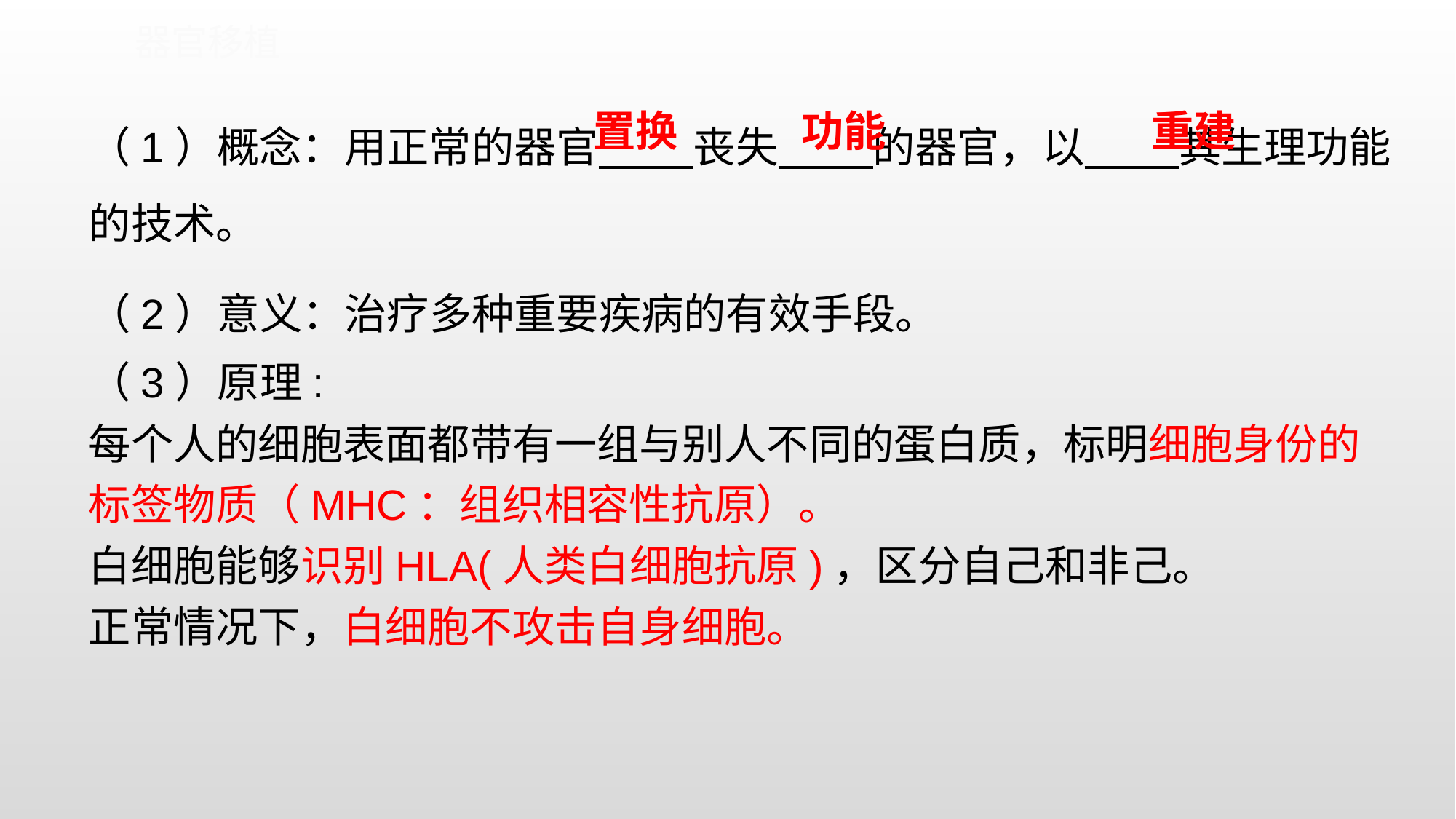

器官移植
（1）概念：用正常的器官          丧失          的器官，以          其生理功能的技术。
置换
功能
重建
（2）意义：治疗多种重要疾病的有效手段。
（3）原理:
每个人的细胞表面都带有一组与别人不同的蛋白质，标明细胞身份的标签物质（MHC：组织相容性抗原）。
白细胞能够识别HLA(人类白细胞抗原)，区分自己和非己。
正常情况下，白细胞不攻击自身细胞。